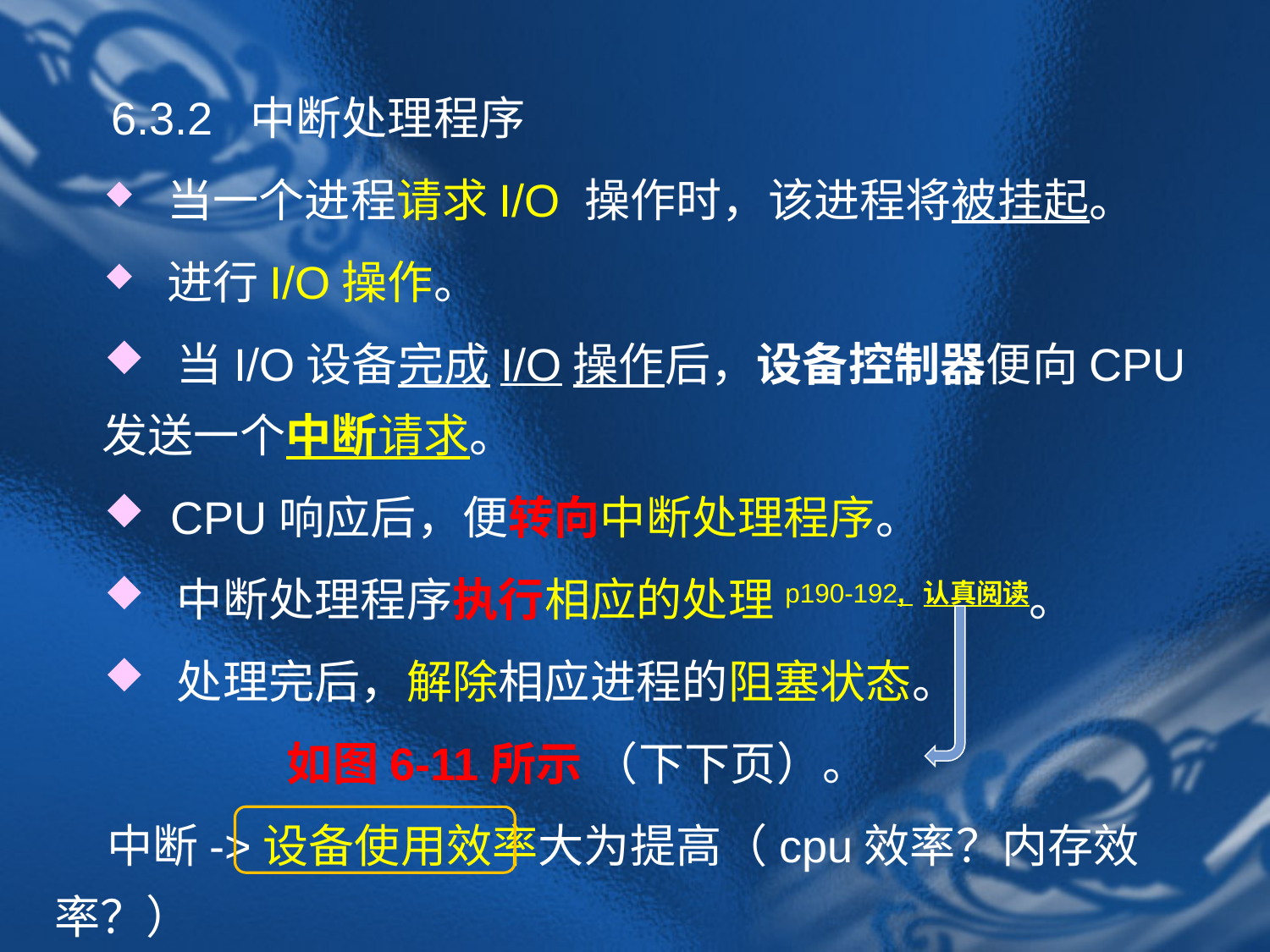

6.3.2  中断处理程序
  当一个进程请求I/O 操作时，该进程将被挂起。
  进行I/O操作。
  当I/O设备完成I/O操作后，设备控制器便向CPU发送一个中断请求。
  CPU响应后，便转向中断处理程序。
  中断处理程序执行相应的处理p190-192, 认真阅读。
  处理完后，解除相应进程的阻塞状态。
　                  如图6-11所示 （下下页）。
    中断->设备使用效率大为提高（cpu效率？内存效率？）